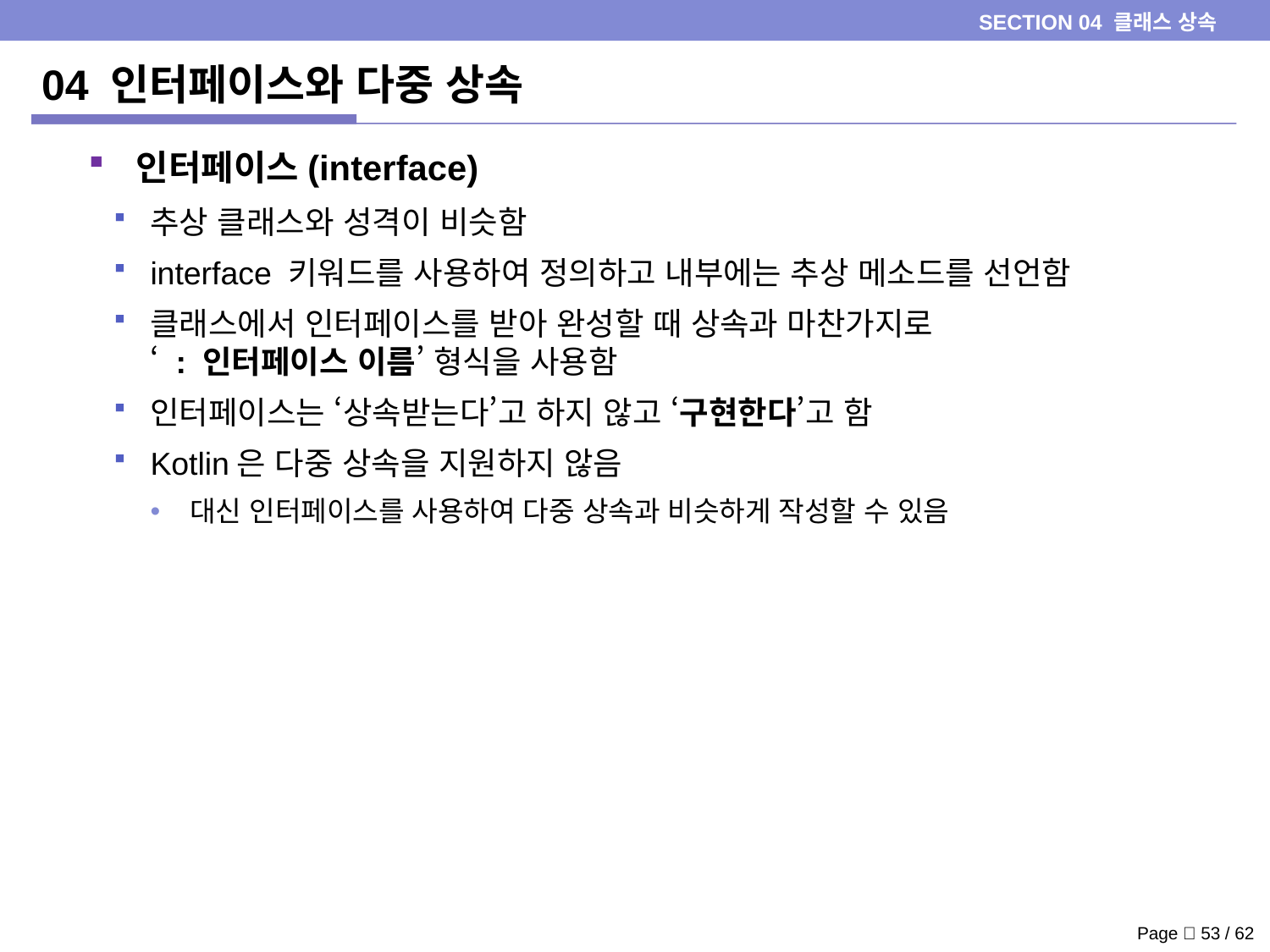

SECTION 04 클래스 상속
# 04 인터페이스와 다중 상속
인터페이스(interface)
추상 클래스와 성격이 비슷함
interface 키워드를 사용하여 정의하고 내부에는 추상 메소드를 선언함
클래스에서 인터페이스를 받아 완성할 때 상속과 마찬가지로
‘ : 인터페이스 이름’ 형식을 사용함
인터페이스는 ‘상속받는다’고 하지 않고 ‘구현한다’고 함
Kotlin은 다중 상속을 지원하지 않음
대신 인터페이스를 사용하여 다중 상속과 비슷하게 작성할 수 있음